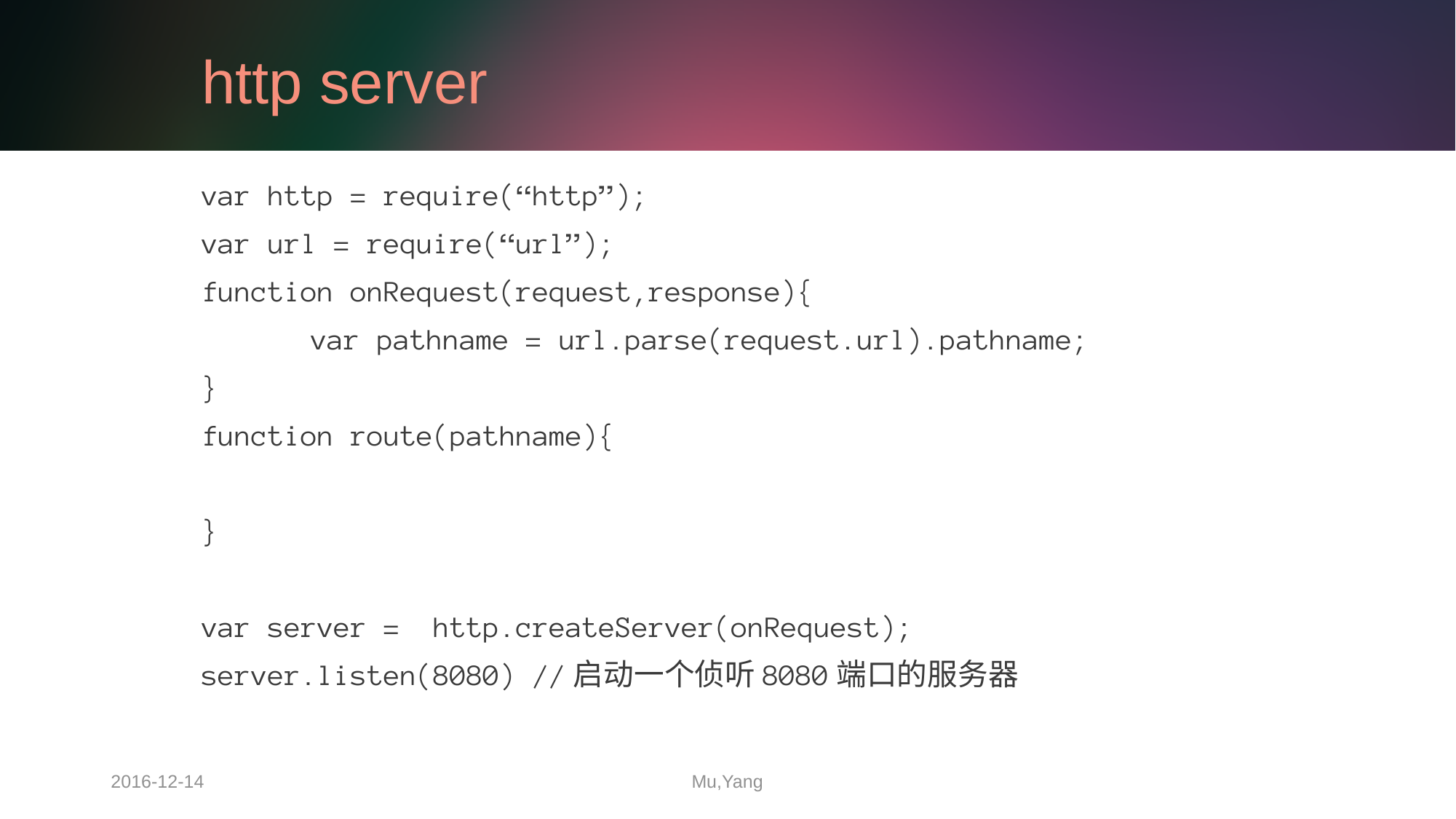

# http server
var http = require(“http”);
var url = require(“url”);
function onRequest(request,response){
	var pathname = url.parse(request.url).pathname;
}
function route(pathname){

}

var server =  http.createServer(onRequest);
server.listen(8080) //启动一个侦听8080端口的服务器
2016-12-14
Mu,Yang
142